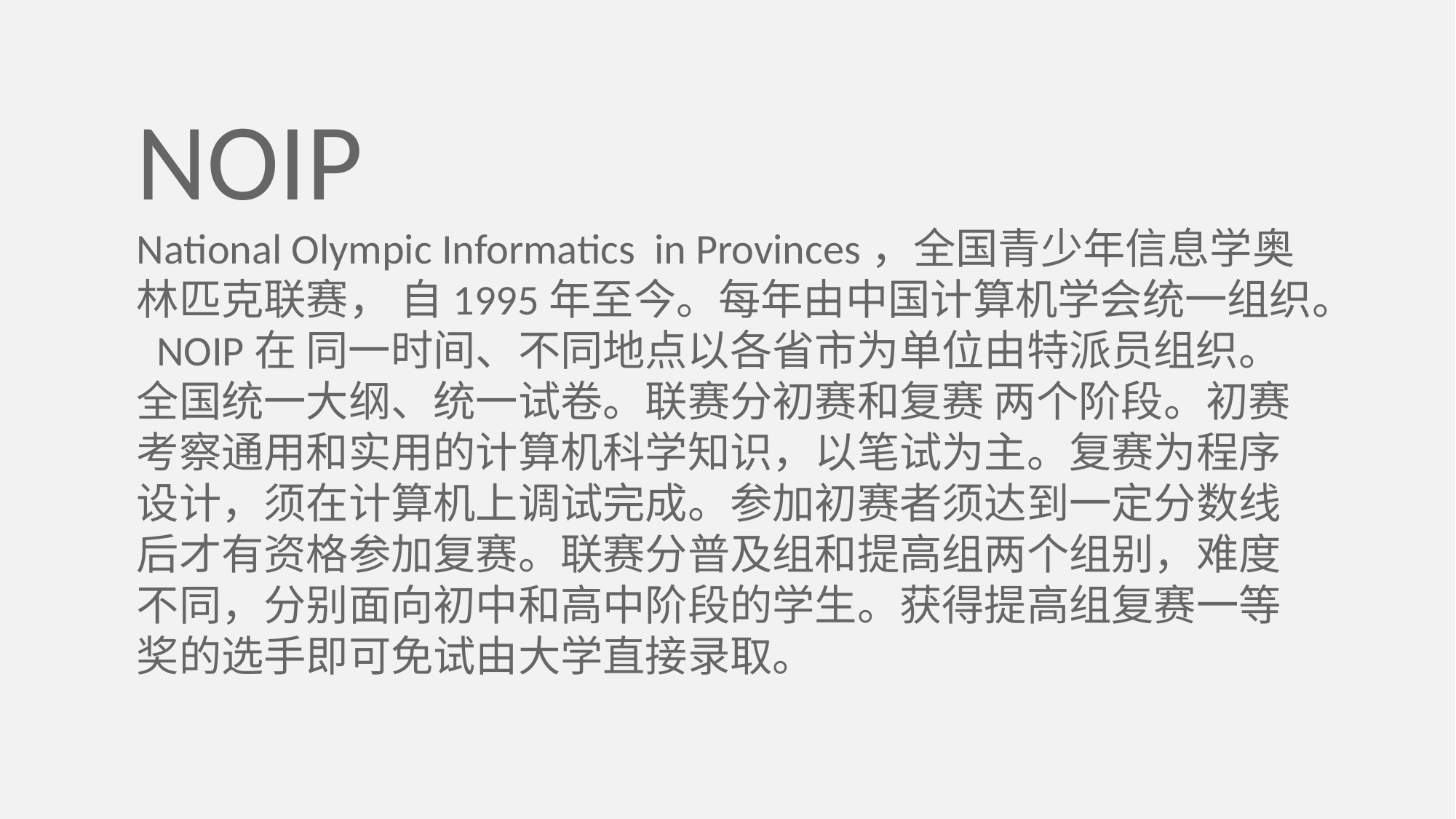

NOIP
National Olympic Informatics  in Provinces，全国青少年信息学奥林匹克联赛， 自1995年至今。每年由中国计算机学会统一组织。 NOIP在 同一时间、不同地点以各省市为单位由特派员组织。全国统一大纲、统一试卷。联赛分初赛和复赛 两个阶段。初赛考察通用和实用的计算机科学知识，以笔试为主。复赛为程序设计，须在计算机上调试完成。参加初赛者须达到一定分数线后才有资格参加复赛。联赛分普及组和提高组两个组别，难度不同，分别面向初中和高中阶段的学生。获得提高组复赛一等奖的选手即可免试由大学直接录取。